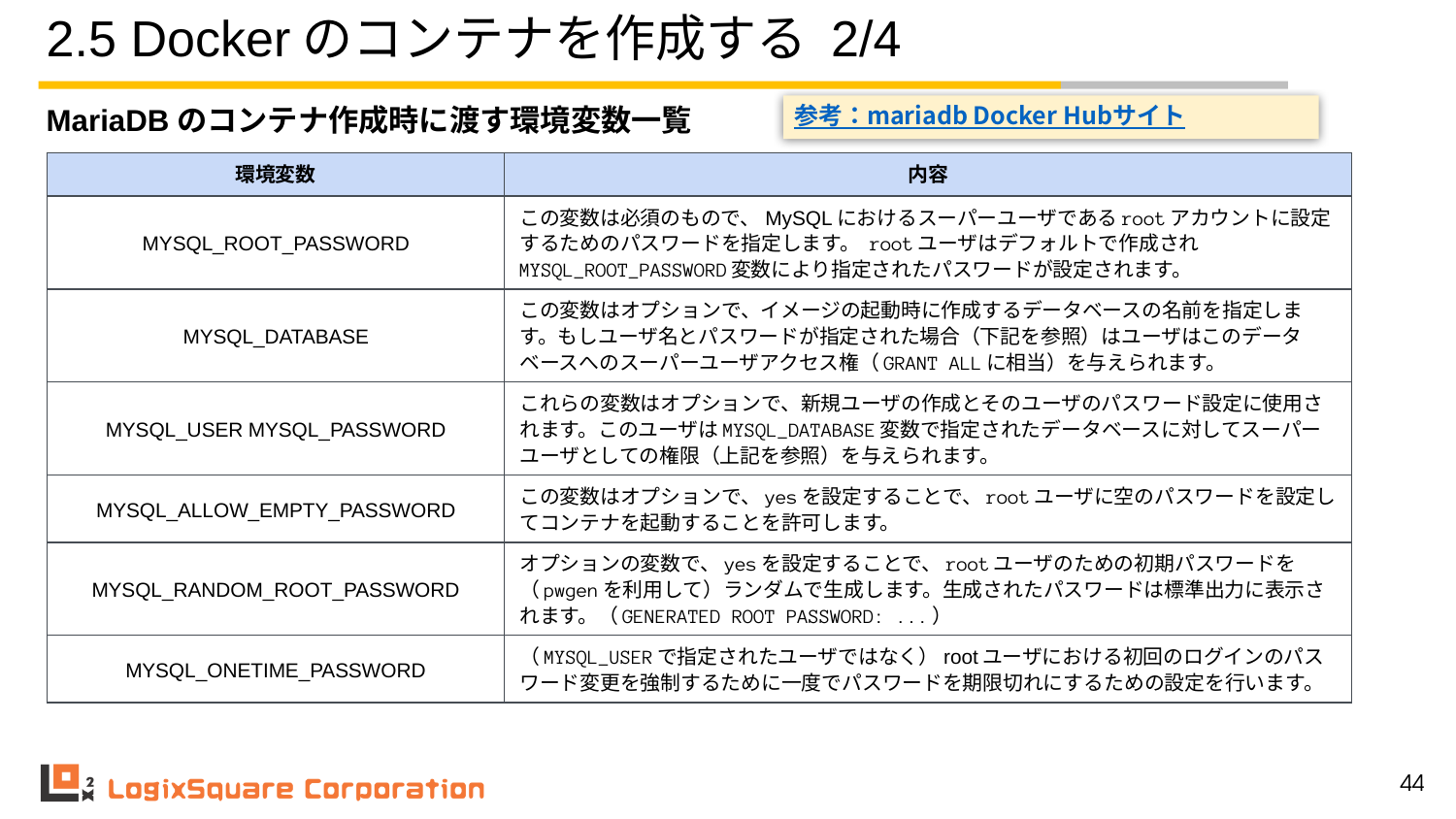

# 2.5 Dockerのコンテナを作成する 2/4
MariaDBのコンテナ作成時に渡す環境変数一覧
参考：mariadb Docker Hubサイト
| 環境変数 | 内容 |
| --- | --- |
| MYSQL\_ROOT\_PASSWORD | この変数は必須のもので、MySQLにおけるスーパーユーザであるrootアカウントに設定するためのパスワードを指定します。 rootユーザはデフォルトで作成されMYSQL\_ROOT\_PASSWORD変数により指定されたパスワードが設定されます。 |
| MYSQL\_DATABASE | この変数はオプションで、イメージの起動時に作成するデータベースの名前を指定します。もしユーザ名とパスワードが指定された場合（下記を参照）はユーザはこのデータベースへのスーパーユーザアクセス権（GRANT ALLに相当）を与えられます。 |
| MYSQL\_USER MYSQL\_PASSWORD | これらの変数はオプションで、新規ユーザの作成とそのユーザのパスワード設定に使用されます。このユーザはMYSQL\_DATABASE変数で指定されたデータベースに対してスーパーユーザとしての権限（上記を参照）を与えられます。 |
| MYSQL\_ALLOW\_EMPTY\_PASSWORD | この変数はオプションで、yesを設定することで、rootユーザに空のパスワードを設定してコンテナを起動することを許可します。 |
| MYSQL\_RANDOM\_ROOT\_PASSWORD | オプションの変数で、yesを設定することで、rootユーザのための初期パスワードを（pwgenを利用して）ランダムで生成します。生成されたパスワードは標準出力に表示されます。（GENERATED ROOT PASSWORD: ...） |
| MYSQL\_ONETIME\_PASSWORD | （MYSQL\_USERで指定されたユーザではなく）rootユーザにおける初回のログインのパスワード変更を強制するために一度でパスワードを期限切れにするための設定を行います。 |
44